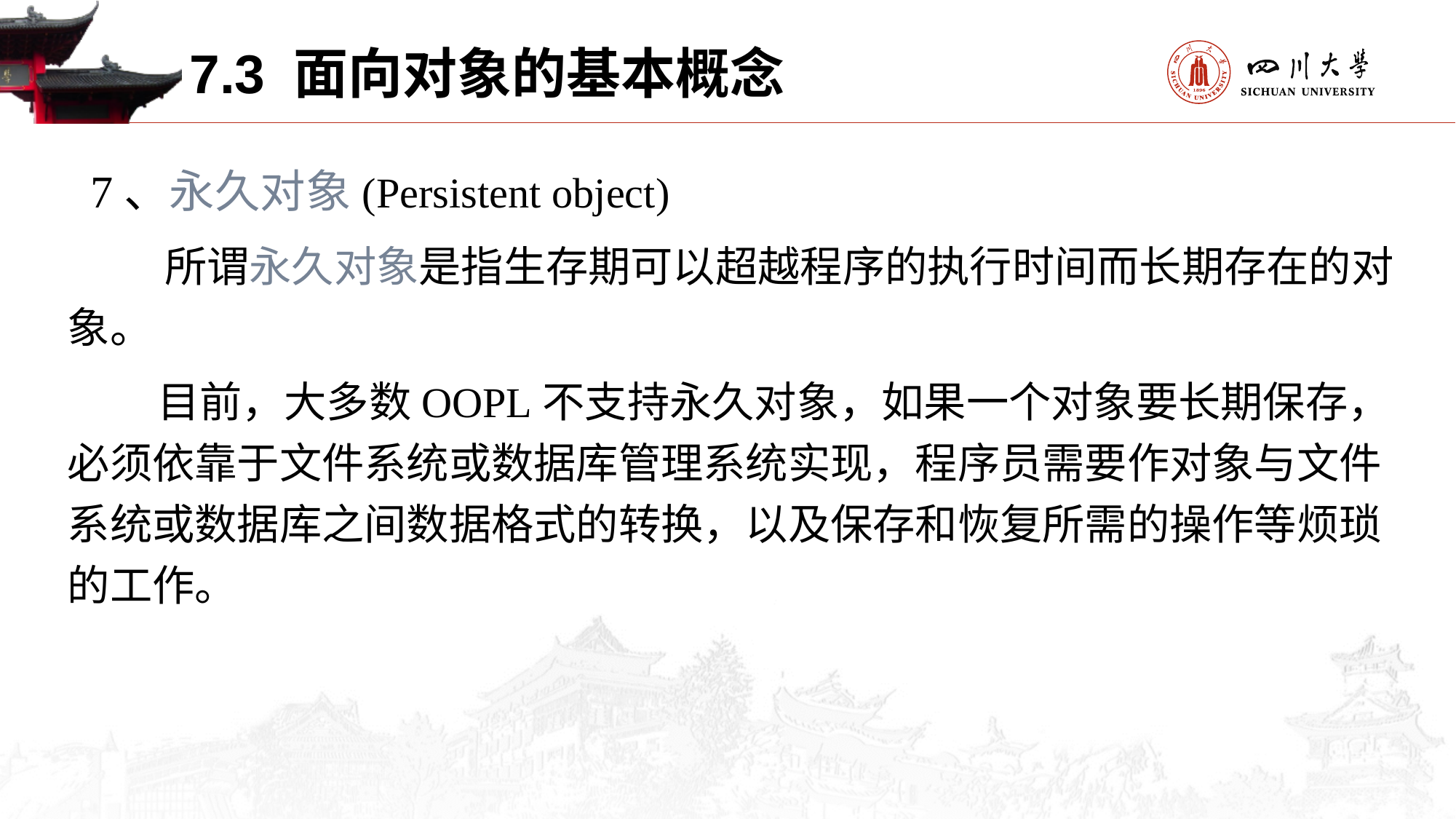

7.3 面向对象的基本概念

7、永久对象(Persistent object)
        所谓永久对象是指生存期可以超越程序的执行时间而长期存在的对象。
      目前，大多数OOPL不支持永久对象，如果一个对象要长期保存，必须依靠于文件系统或数据库管理系统实现，程序员需要作对象与文件系统或数据库之间数据格式的转换，以及保存和恢复所需的操作等烦琐的工作。